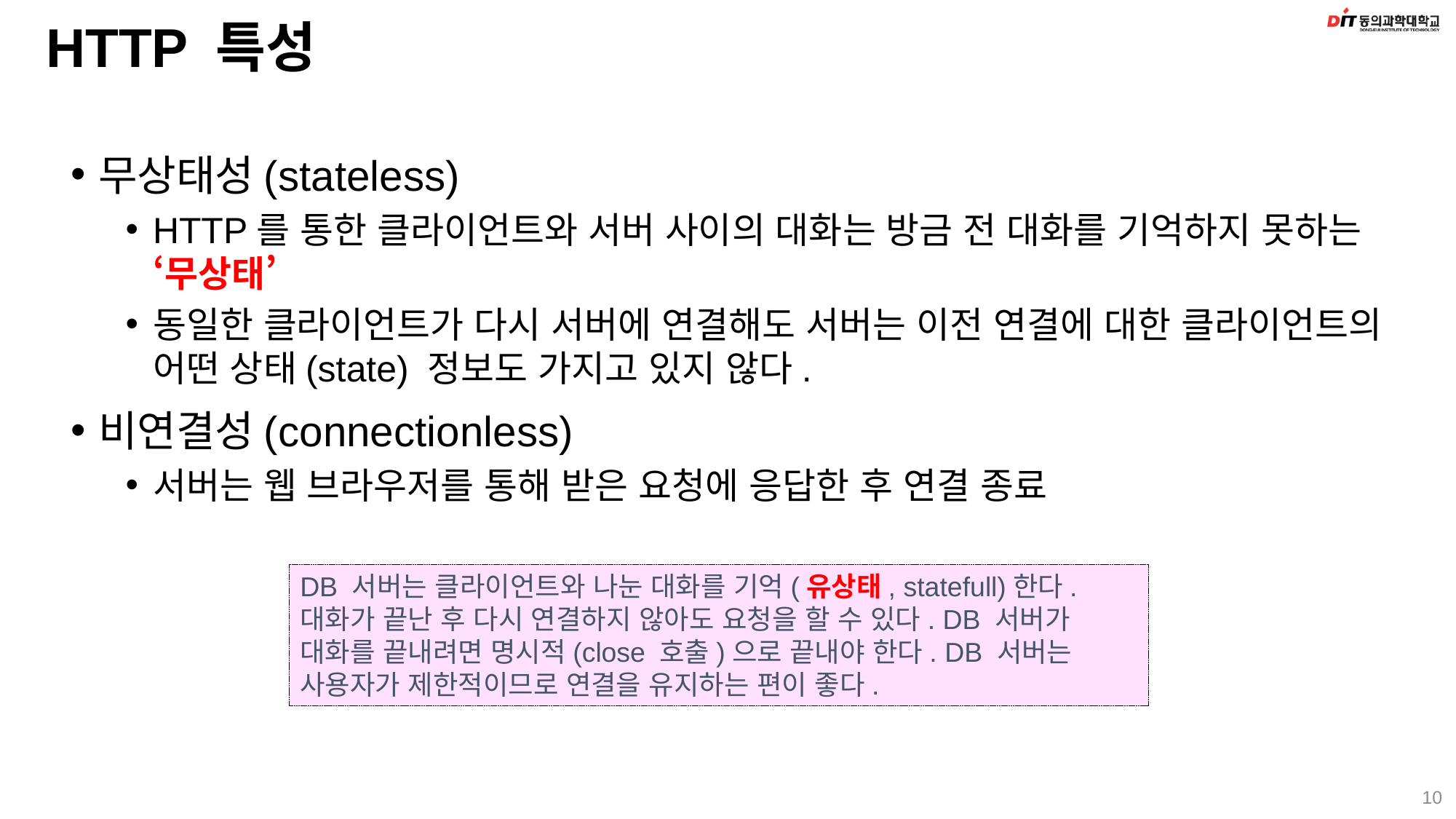

# HTTP 특성
무상태성(stateless)
HTTP를 통한 클라이언트와 서버 사이의 대화는 방금 전 대화를 기억하지 못하는‘무상태’
동일한 클라이언트가 다시 서버에 연결해도 서버는 이전 연결에 대한 클라이언트의 어떤 상태(state) 정보도 가지고 있지 않다.
비연결성(connectionless)
서버는 웹 브라우저를 통해 받은 요청에 응답한 후 연결 종료

DB 서버는 클라이언트와 나눈 대화를 기억(유상태, statefull)한다. 대화가 끝난 후 다시 연결하지 않아도 요청을 할 수 있다. DB 서버가 대화를 끝내려면 명시적(close 호출)으로 끝내야 한다. DB 서버는 사용자가 제한적이므로 연결을 유지하는 편이 좋다.
10